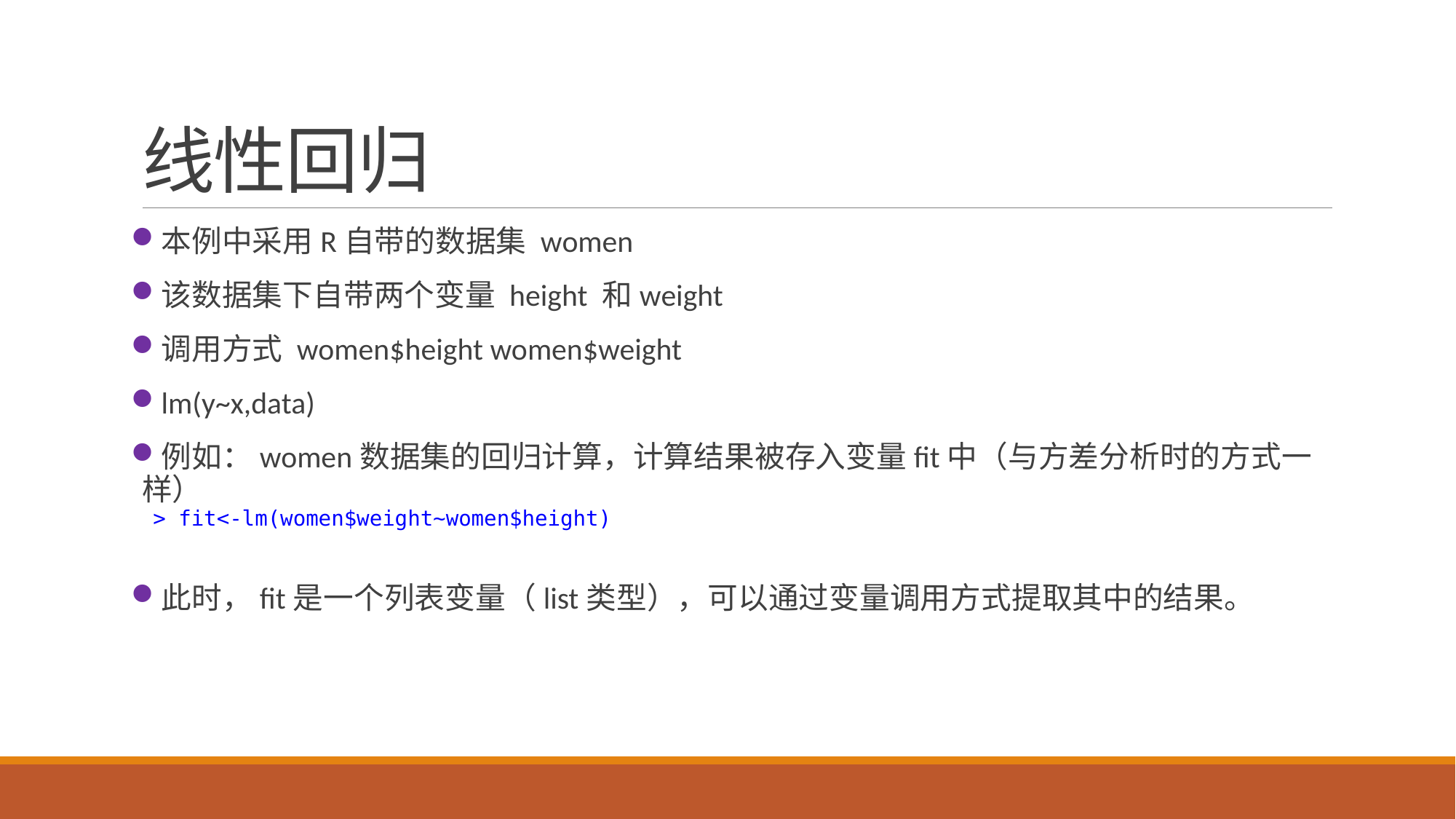

# 线性回归
本例中采用R自带的数据集 women
该数据集下自带两个变量 height 和weight
调用方式 women$height women$weight
lm(y~x,data)
例如：women数据集的回归计算，计算结果被存入变量fit中（与方差分析时的方式一样）

此时，fit是一个列表变量（list类型），可以通过变量调用方式提取其中的结果。
> fit<-lm(women$weight~women$height)